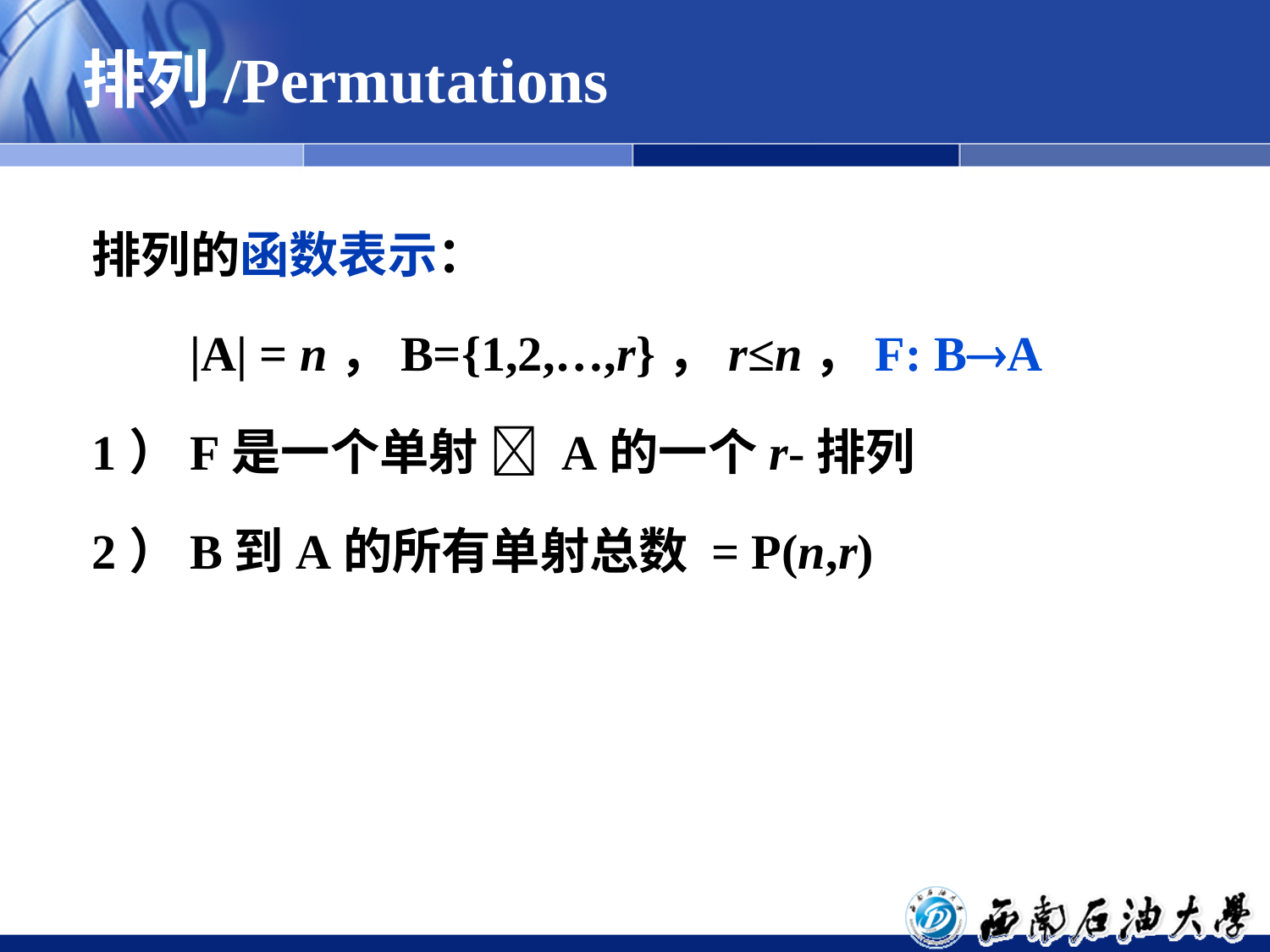

# 排列/Permutations
排列的函数表示：
        |A| = n，B={1,2,…,r}，r≤n，F: B→A
1）F是一个单射 ⇔ A的一个r-排列
2）B到A的所有单射总数 = P(n,r)